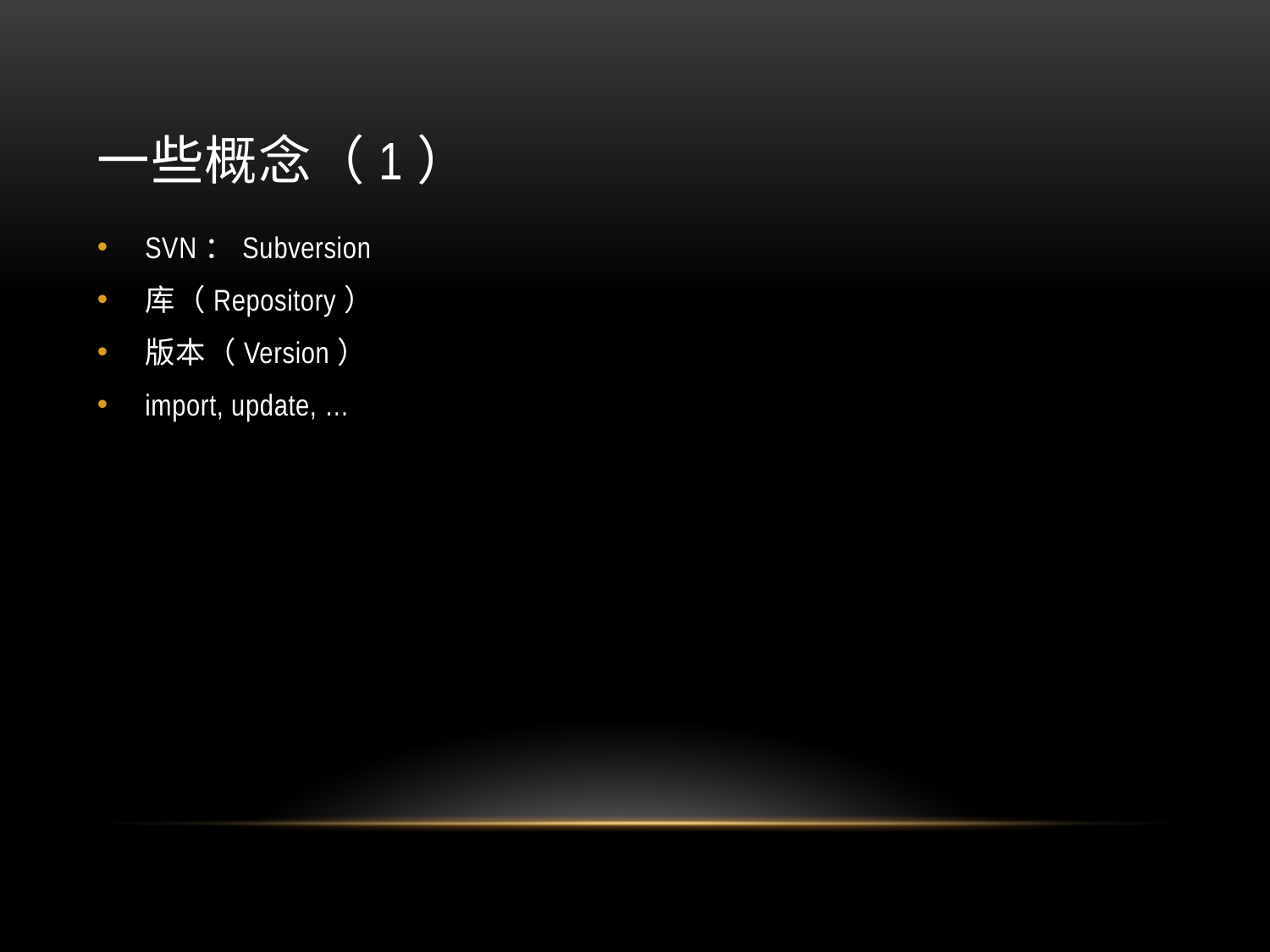

# 一些概念（1）
SVN：Subversion
库（Repository）
版本（Version）
import, update, …